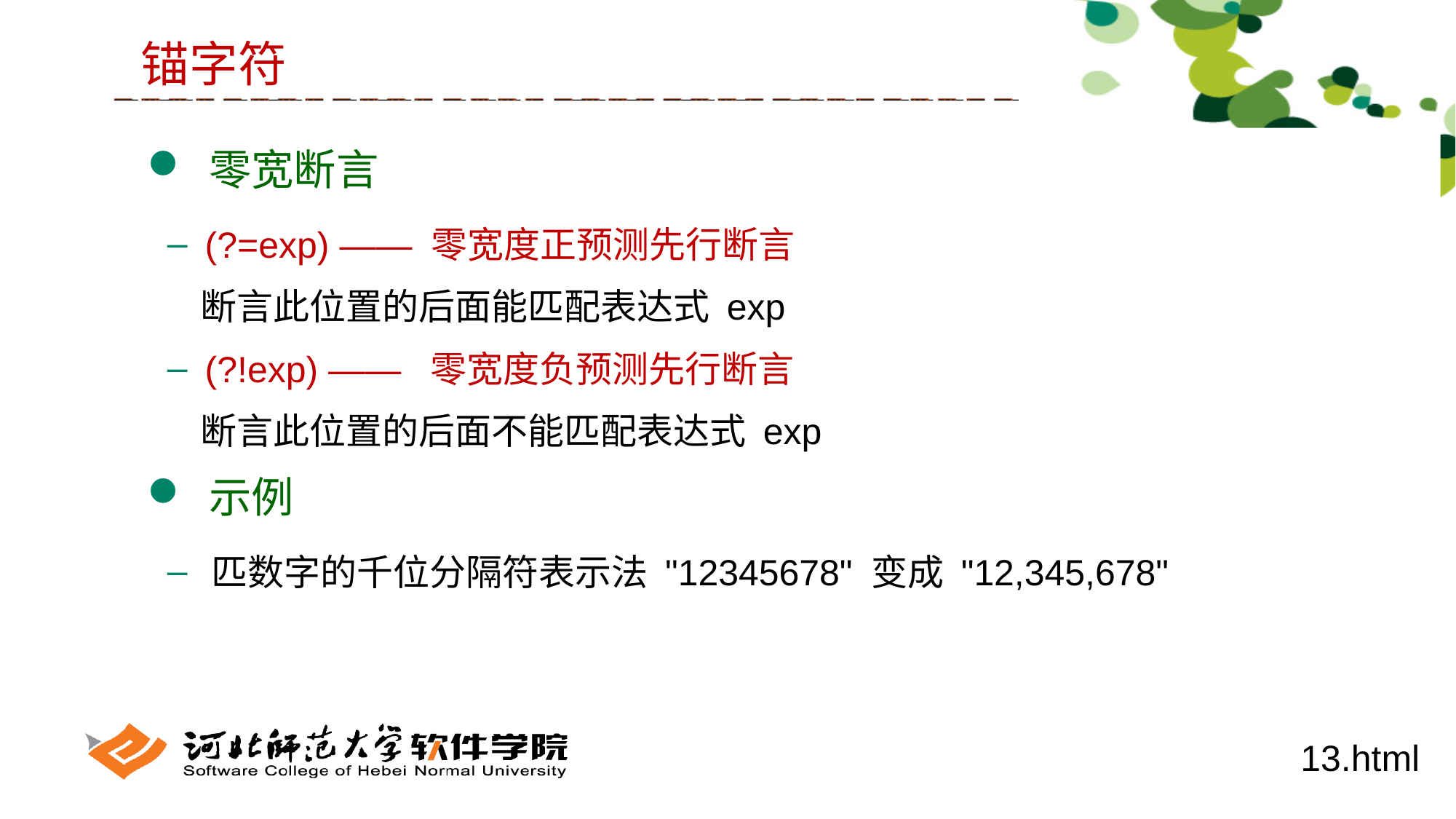

锚字符
 零宽断言
 (?=exp) —— 零宽度正预测先行断言
   断言此位置的后面能匹配表达式 exp
 (?!exp) ——  零宽度负预测先行断言
   断言此位置的后面不能匹配表达式 exp
 示例
 匹数字的千位分隔符表示法 "12345678" 变成 "12,345,678"

13.html